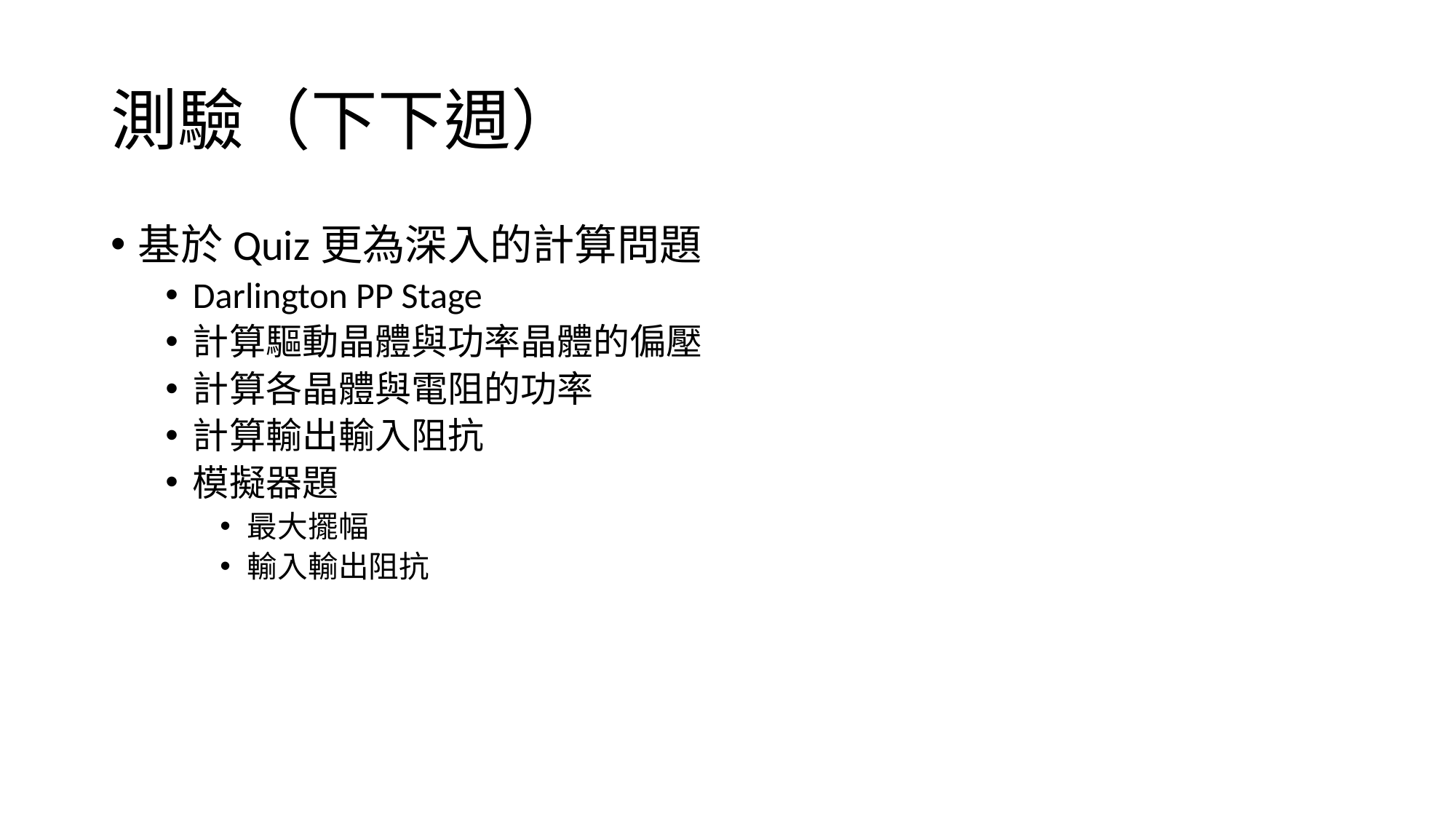

# 測驗（下下週）
基於Quiz更為深入的計算問題
Darlington PP Stage
計算驅動晶體與功率晶體的偏壓
計算各晶體與電阻的功率
計算輸出輸入阻抗
模擬器題
最大擺幅
輸入輸出阻抗